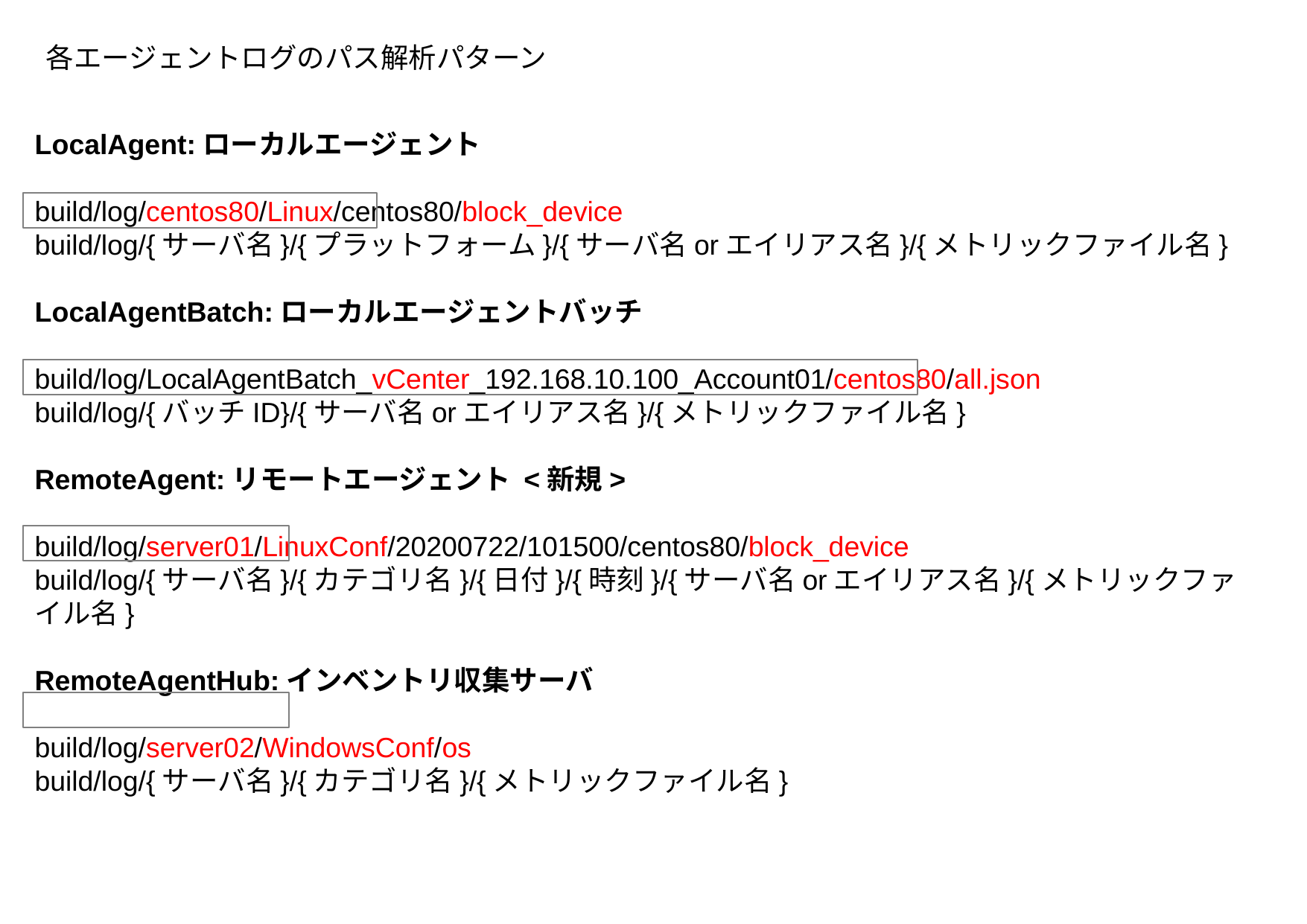

各エージェントログのパス解析パターン
LocalAgent:ローカルエージェント

build/log/centos80/Linux/centos80/block_device
build/log/{サーバ名}/{プラットフォーム}/{サーバ名orエイリアス名}/{メトリックファイル名}
LocalAgentBatch:ローカルエージェントバッチ

build/log/LocalAgentBatch_vCenter_192.168.10.100_Account01/centos80/all.json
build/log/{バッチID}/{サーバ名orエイリアス名}/{メトリックファイル名}
RemoteAgent:リモートエージェント <新規>

build/log/server01/LinuxConf/20200722/101500/centos80/block_device
build/log/{サーバ名}/{カテゴリ名}/{日付}/{時刻}/{サーバ名orエイリアス名}/{メトリックファイル名}
RemoteAgentHub:インベントリ収集サーバ

build/log/server02/WindowsConf/os
build/log/{サーバ名}/{カテゴリ名}/{メトリックファイル名}